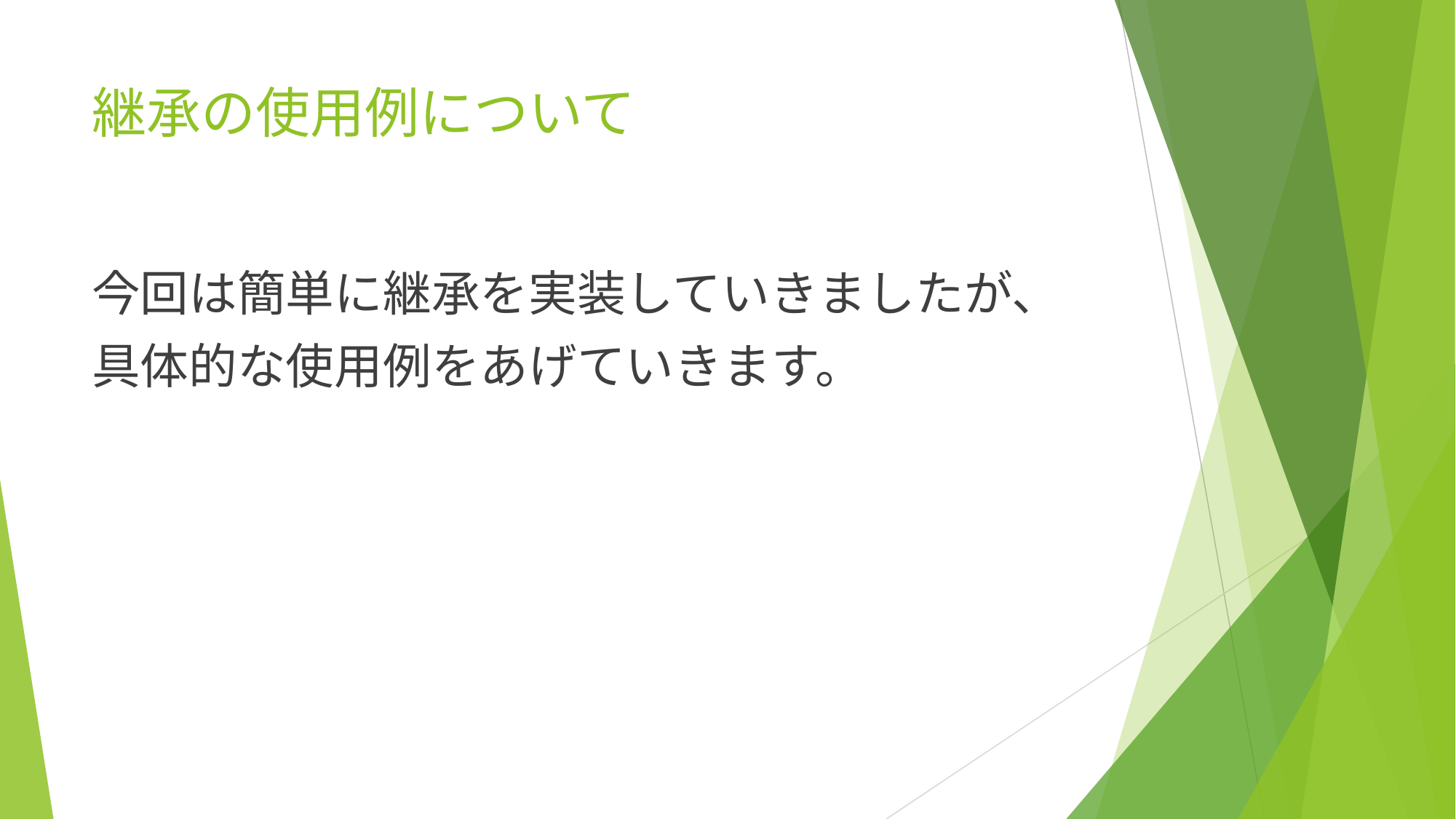

# 継承の使用例について
今回は簡単に継承を実装していきましたが、
具体的な使用例をあげていきます。